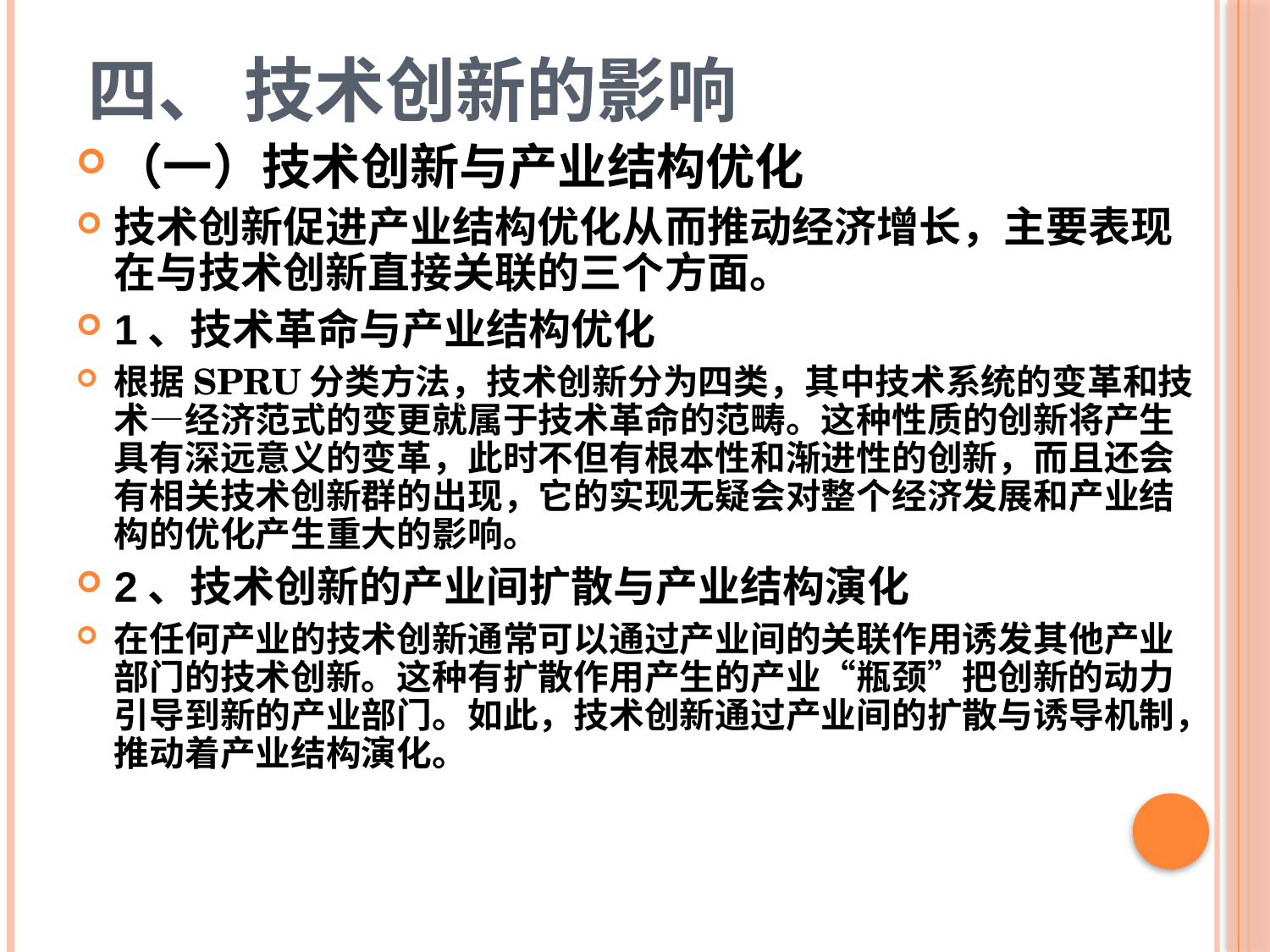

# 四、 技术创新的影响
（一）技术创新与产业结构优化
技术创新促进产业结构优化从而推动经济增长，主要表现在与技术创新直接关联的三个方面。
1、技术革命与产业结构优化
根据SPRU分类方法，技术创新分为四类，其中技术系统的变革和技术—经济范式的变更就属于技术革命的范畴。这种性质的创新将产生具有深远意义的变革，此时不但有根本性和渐进性的创新，而且还会有相关技术创新群的出现，它的实现无疑会对整个经济发展和产业结构的优化产生重大的影响。
2、技术创新的产业间扩散与产业结构演化
在任何产业的技术创新通常可以通过产业间的关联作用诱发其他产业部门的技术创新。这种有扩散作用产生的产业“瓶颈”把创新的动力引导到新的产业部门。如此，技术创新通过产业间的扩散与诱导机制，推动着产业结构演化。